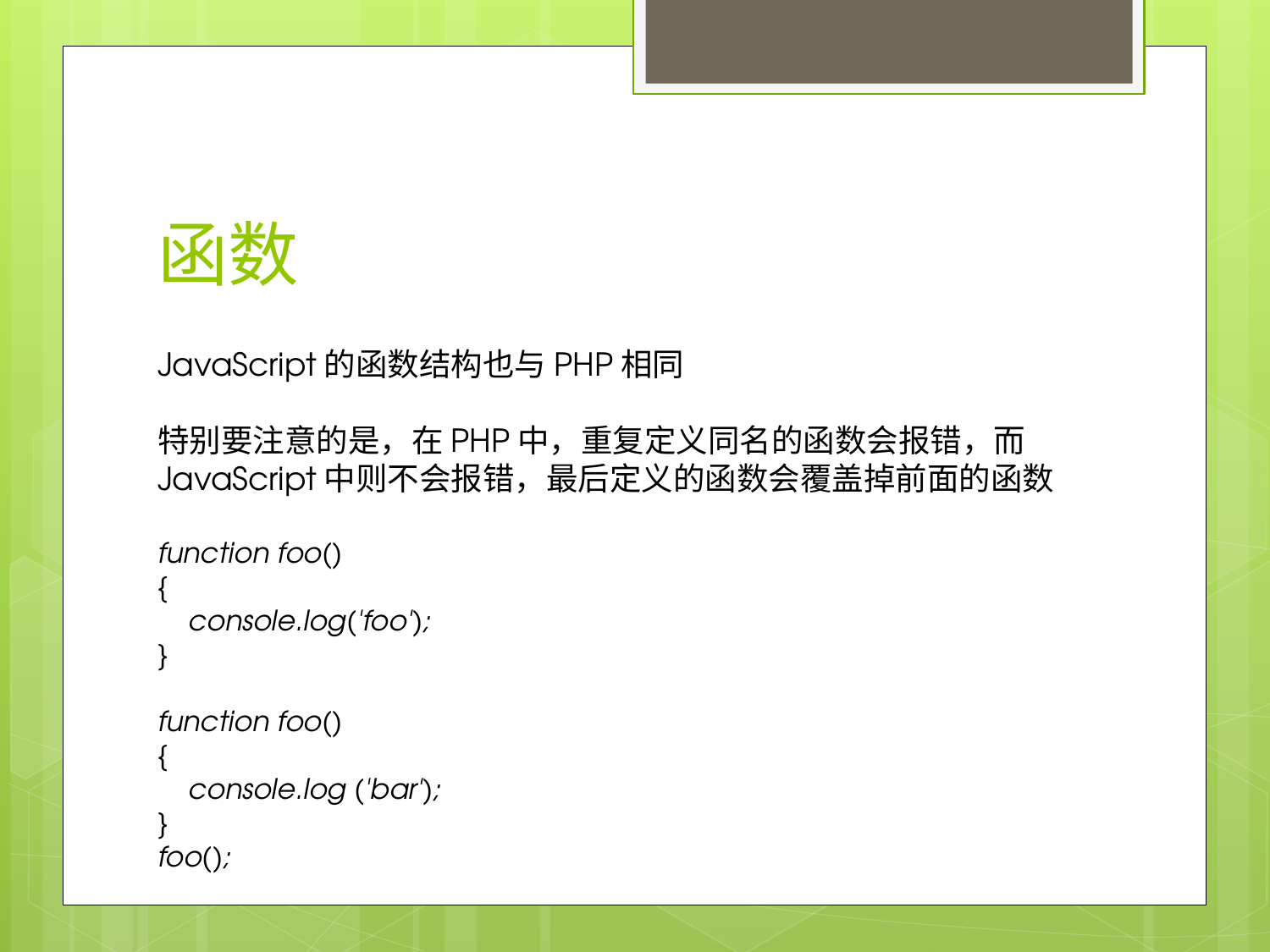

# 函数
JavaScript的函数结构也与PHP相同

特别要注意的是，在PHP中，重复定义同名的函数会报错，而JavaScript中则不会报错，最后定义的函数会覆盖掉前面的函数

function foo()
{
    console.log('foo');
}

function foo()
{
    console.log ('bar');
}
foo();